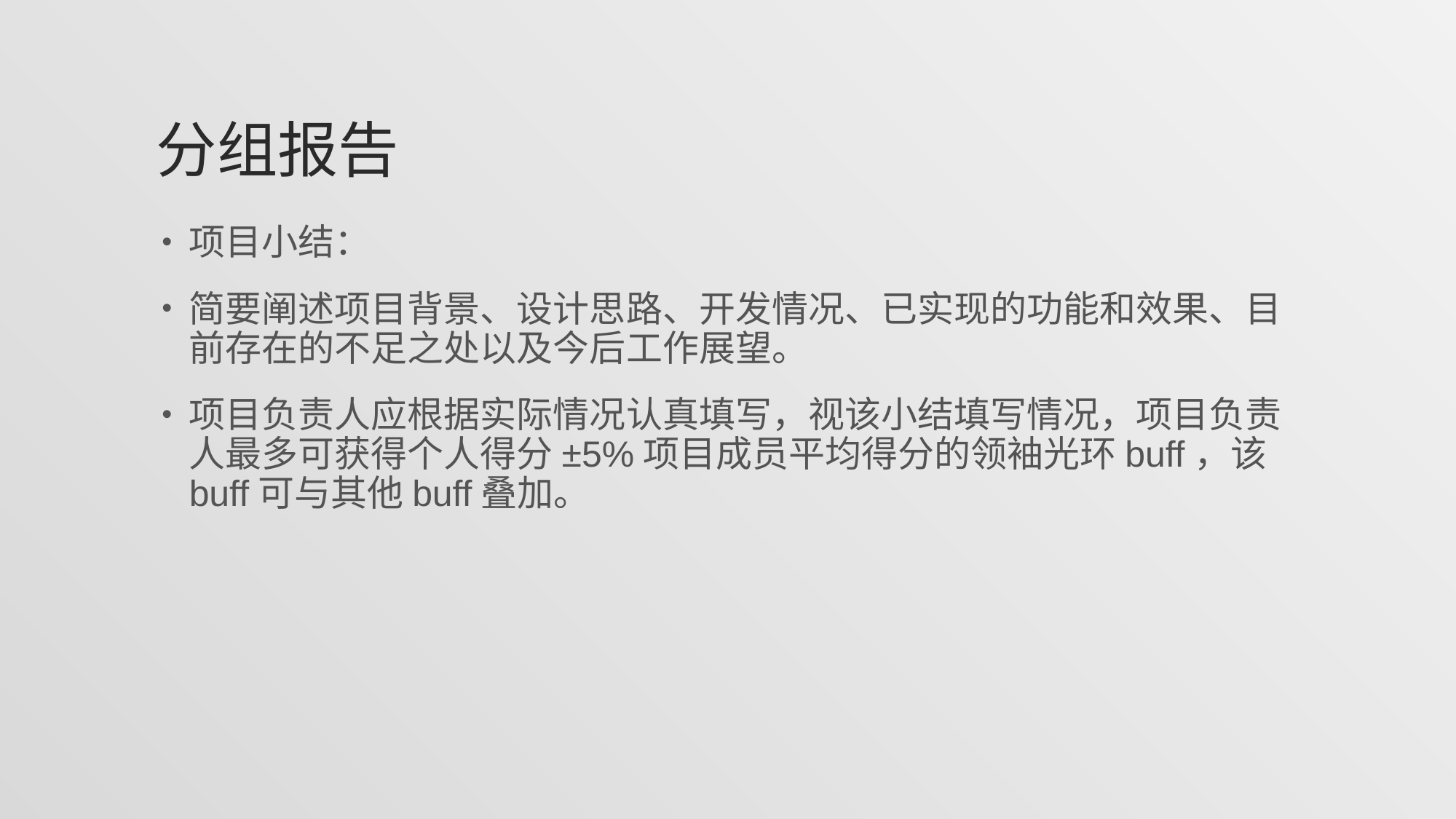

# 分组报告
项目小结：
简要阐述项目背景、设计思路、开发情况、已实现的功能和效果、目前存在的不足之处以及今后工作展望。
项目负责人应根据实际情况认真填写，视该小结填写情况，项目负责人最多可获得个人得分±5%项目成员平均得分的领袖光环buff，该buff可与其他buff叠加。